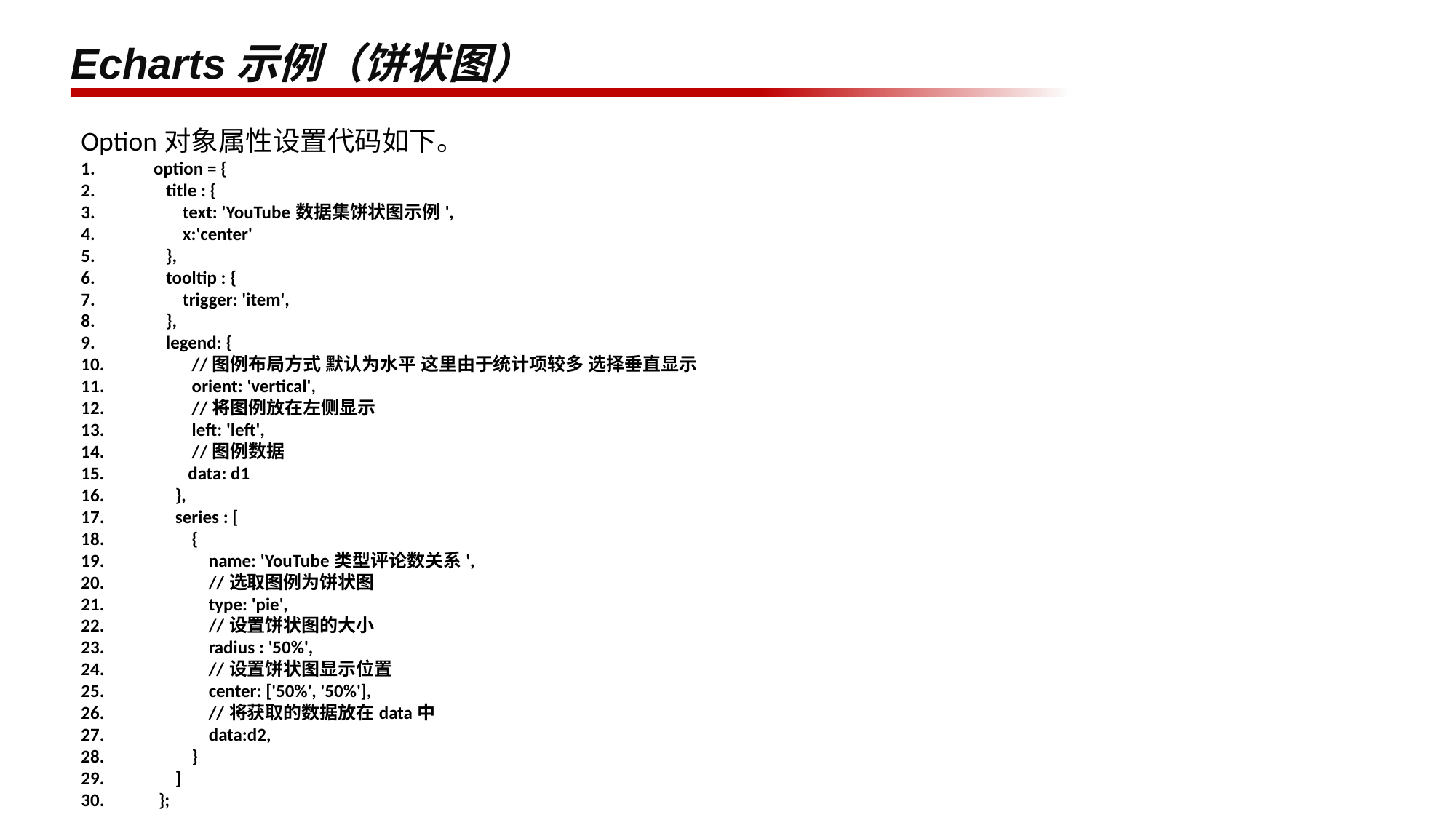

# Echarts示例（饼状图）

Option对象属性设置代码如下。
1.              option = {
2.                 title : {
3.                     text: 'YouTube数据集饼状图示例',
4.                     x:'center'
5.                 },
6.                 tooltip : {
7.                     trigger: 'item',
8.                 },
9.                 legend: {
10.                     //图例布局方式 默认为水平 这里由于统计项较多 选择垂直显示
11.                     orient: 'vertical',
12.                     //将图例放在左侧显示
13.                     left: 'left',
14.                     //图例数据
                   data: d1
16.                 },
17.                 series : [
18.                     {
19.                         name: 'YouTube类型评论数关系',
20.                         //选取图例为饼状图
21.                         type: 'pie',
22.                         //设置饼状图的大小
23.                         radius : '50%',
24.                         //设置饼状图显示位置
25.                         center: ['50%', '50%'],
26.                         //将获取的数据放在data中
27.                         data:d2,
28.                     }
29.                 ]
30.             };